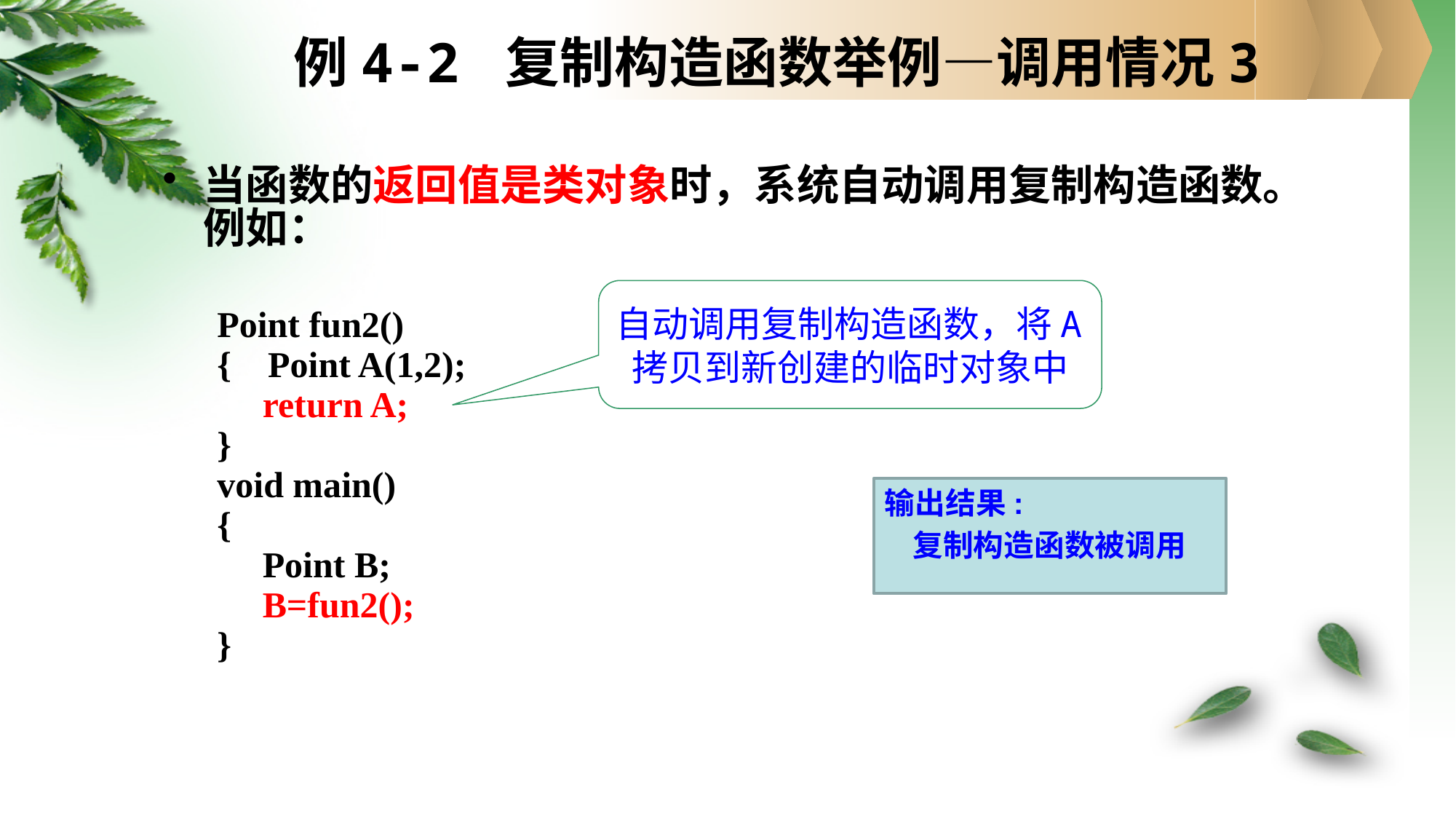

# 例4-2 复制构造函数举例—调用情况3
当函数的返回值是类对象时，系统自动调用复制构造函数。例如：

Point fun2()
{    Point A(1,2);
     return A;
}
void main()
{
     Point B;
     B=fun2();
}
自动调用复制构造函数，将A拷贝到新创建的临时对象中
输出结果:
   复制构造函数被调用